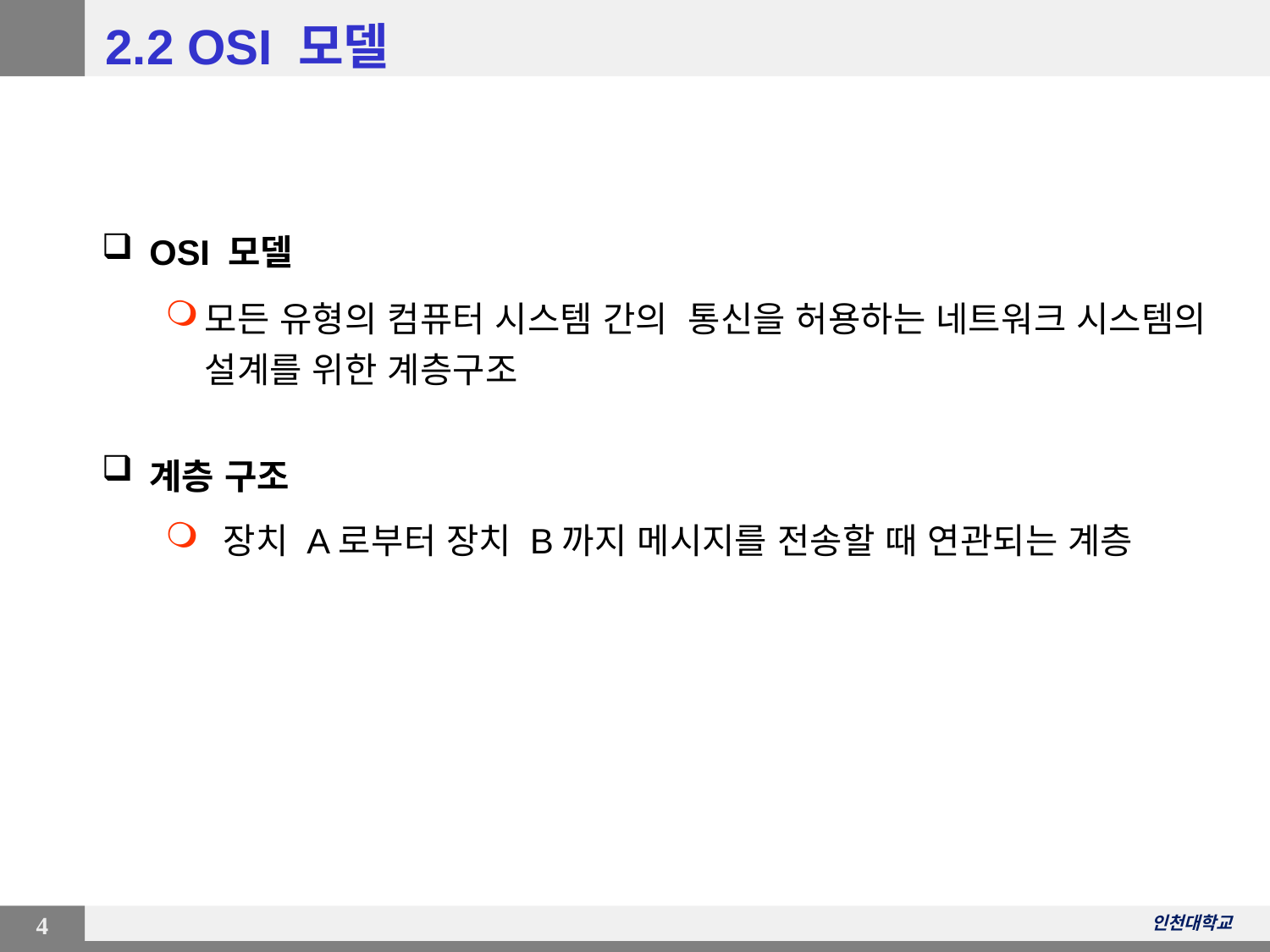

# 2.2 OSI 모델
OSI 모델
모든 유형의 컴퓨터 시스템 간의  통신을 허용하는 네트워크 시스템의 설계를 위한 계층구조

계층 구조
 장치 A로부터 장치 B까지 메시지를 전송할 때 연관되는 계층